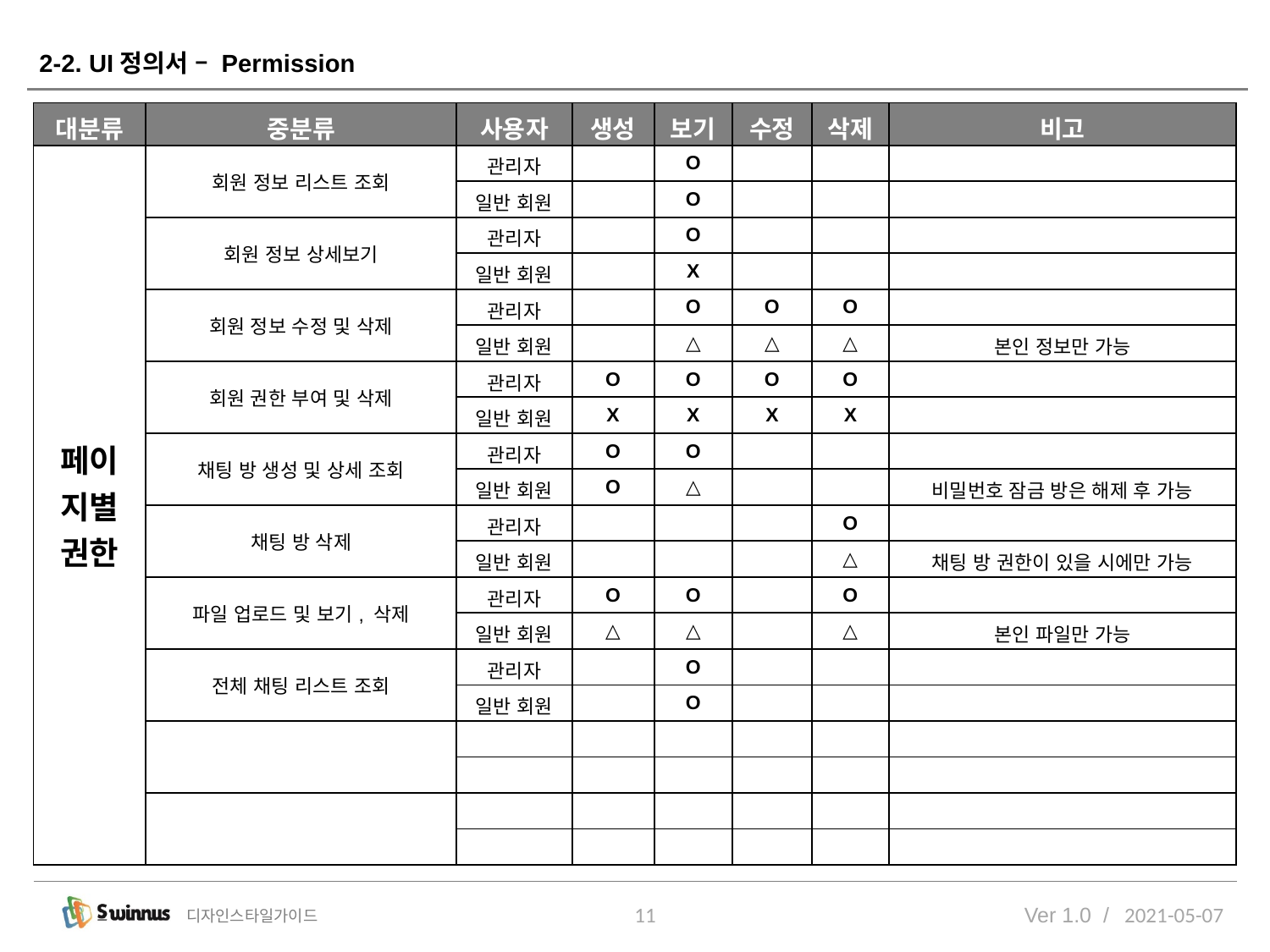

2-2. UI정의서 – Permission
| 대분류 | 중분류 | 사용자 | 생성 | 보기 | 수정 | 삭제 | 비고 |
| --- | --- | --- | --- | --- | --- | --- | --- |
| 페이지별 권한 | 회원 정보 리스트 조회 | 관리자 |  | O |  |  |  |
|  |  | 일반 회원 |  | O |  |  |  |
|  | 회원 정보 상세보기 | 관리자 |  | O |  |  |  |
|  |  | 일반 회원 |  | X |  |  |  |
|  | 회원 정보 수정 및 삭제 | 관리자 |  | O | O | O |  |
|  |  | 일반 회원 |  | △ | △ | △ | 본인 정보만 가능 |
|  | 회원 권한 부여 및 삭제 | 관리자 | O | O | O | O |  |
|  |  | 일반 회원 | X | X | X | X |  |
|  | 채팅 방 생성 및 상세 조회 | 관리자 | O | O |  |  |  |
|  |  | 일반 회원 | O | △ |  |  | 비밀번호 잠금 방은 해제 후 가능 |
|  | 채팅 방 삭제 | 관리자 |  |  |  | O |  |
|  |  | 일반 회원 |  |  |  | △ | 채팅 방 권한이 있을 시에만 가능 |
|  | 파일 업로드 및 보기, 삭제 | 관리자 | O | O |  | O |  |
|  |  | 일반 회원 | △ | △ |  | △ | 본인 파일만 가능 |
|  | 전체 채팅 리스트 조회 | 관리자 |  | O |  |  |  |
|  |  | 일반 회원 |  | O |  |  |  |
|  |  |  |  |  |  |  |  |
|  |  |  |  |  |  |  |  |
|  |  |  |  |  |  |  |  |
|  |  |  |  |  |  |  |  |
Ver 1.0  /
2021-05-07
디자인스타일가이드